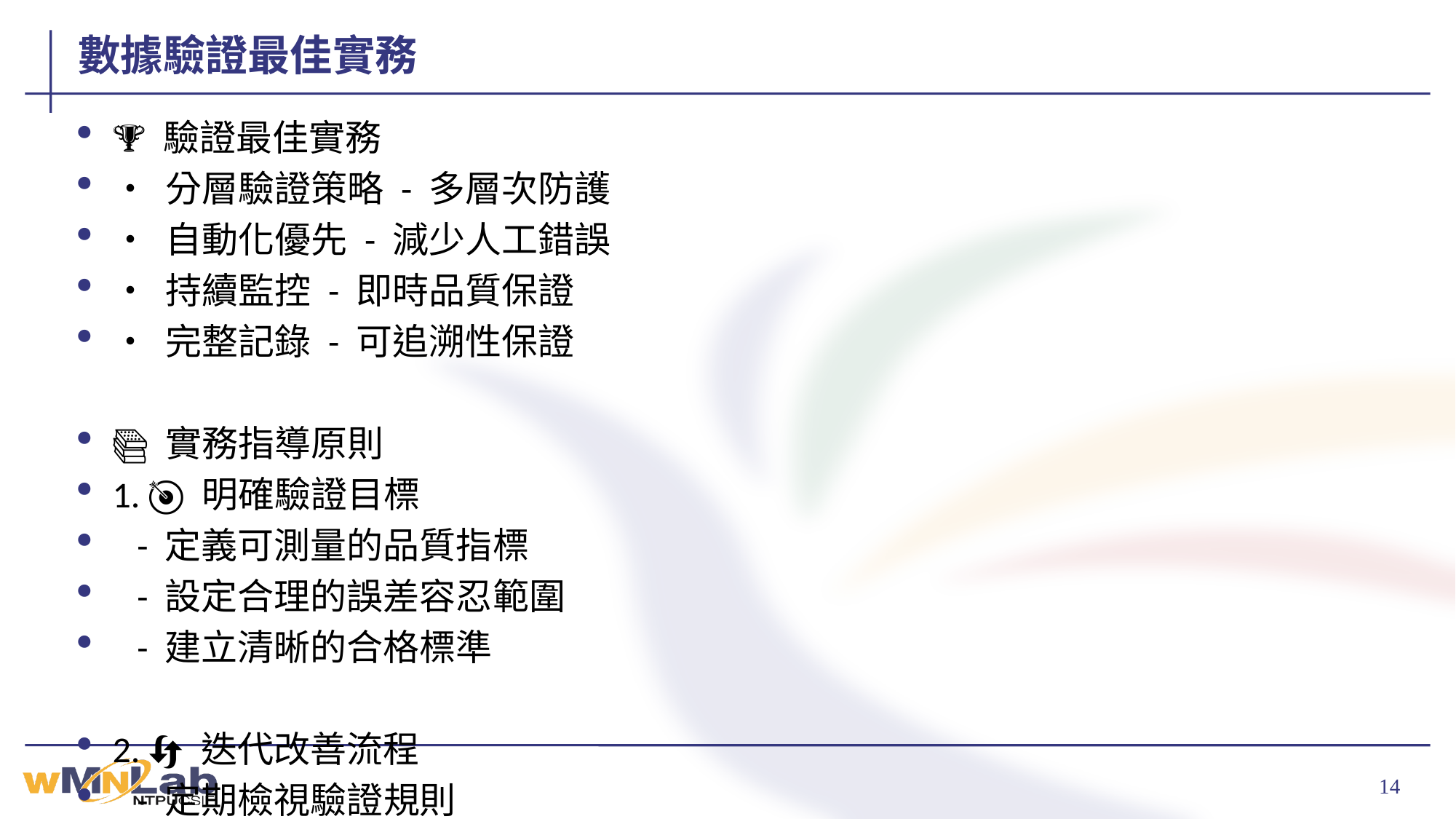

# 數據驗證最佳實務
🏆 驗證最佳實務
• 分層驗證策略 - 多層次防護
• 自動化優先 - 減少人工錯誤
• 持續監控 - 即時品質保證
• 完整記錄 - 可追溯性保證

📚 實務指導原則
1. 🎯 明確驗證目標
   - 定義可測量的品質指標
   - 設定合理的誤差容忍範圍
   - 建立清晰的合格標準

2. 🔄 迭代改善流程
   - 定期檢視驗證規則
   - 根據歷史數據調整門檻
   - 持續優化驗證算法

3. 📊 數據驅動決策
   - 基於統計分析設定門檻
   - 使用歷史趨勢預測問題
   - 量化驗證成本效益

4. 🚨 異常處理機制
   - 清晰的異常分類體系
   - 自動修復與人工介入的平衡
   - 完整的異常處理記錄